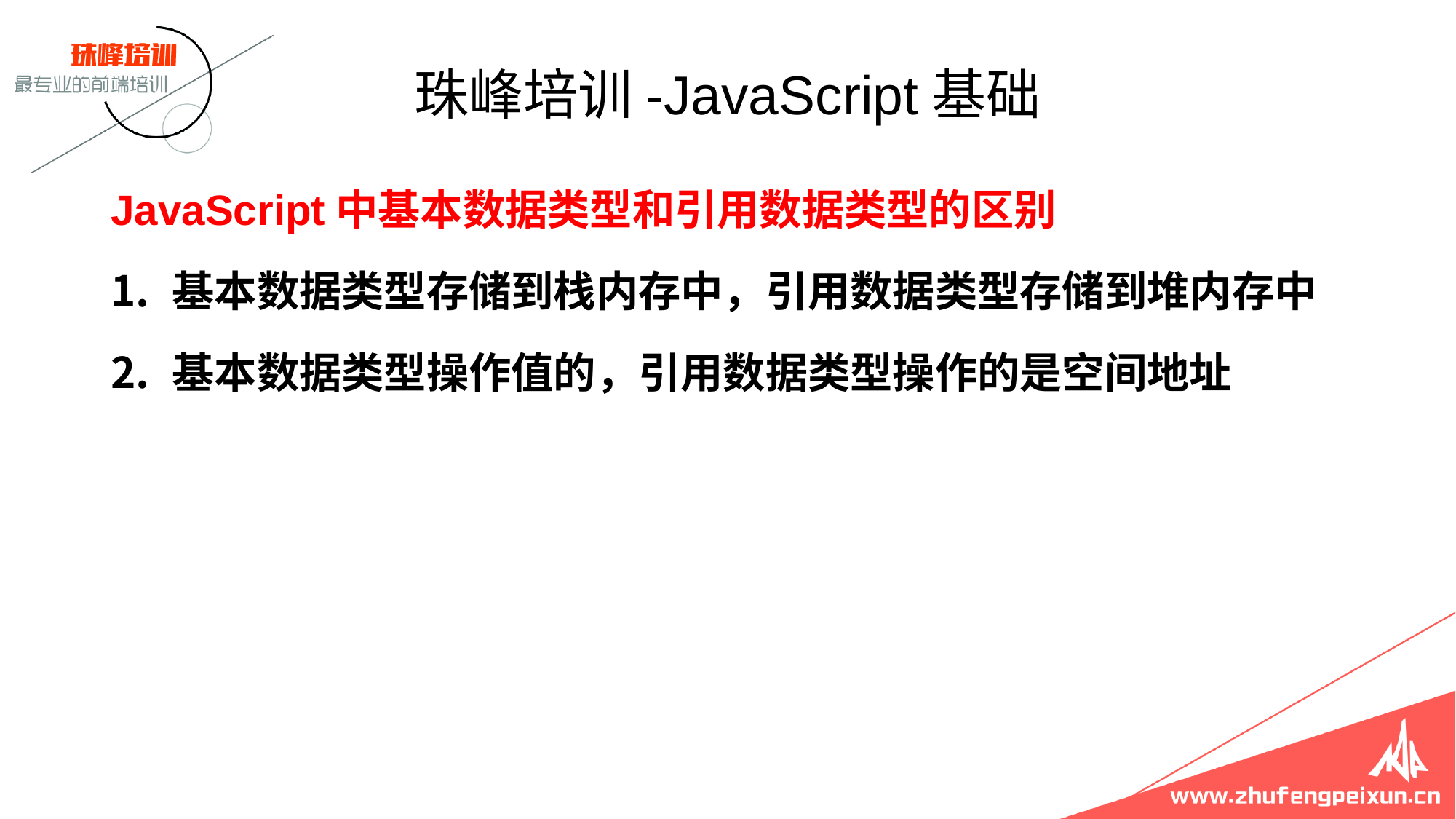

# 珠峰培训-JavaScript基础
JavaScript中基本数据类型和引用数据类型的区别
基本数据类型存储到栈内存中，引用数据类型存储到堆内存中
基本数据类型操作值的，引用数据类型操作的是空间地址